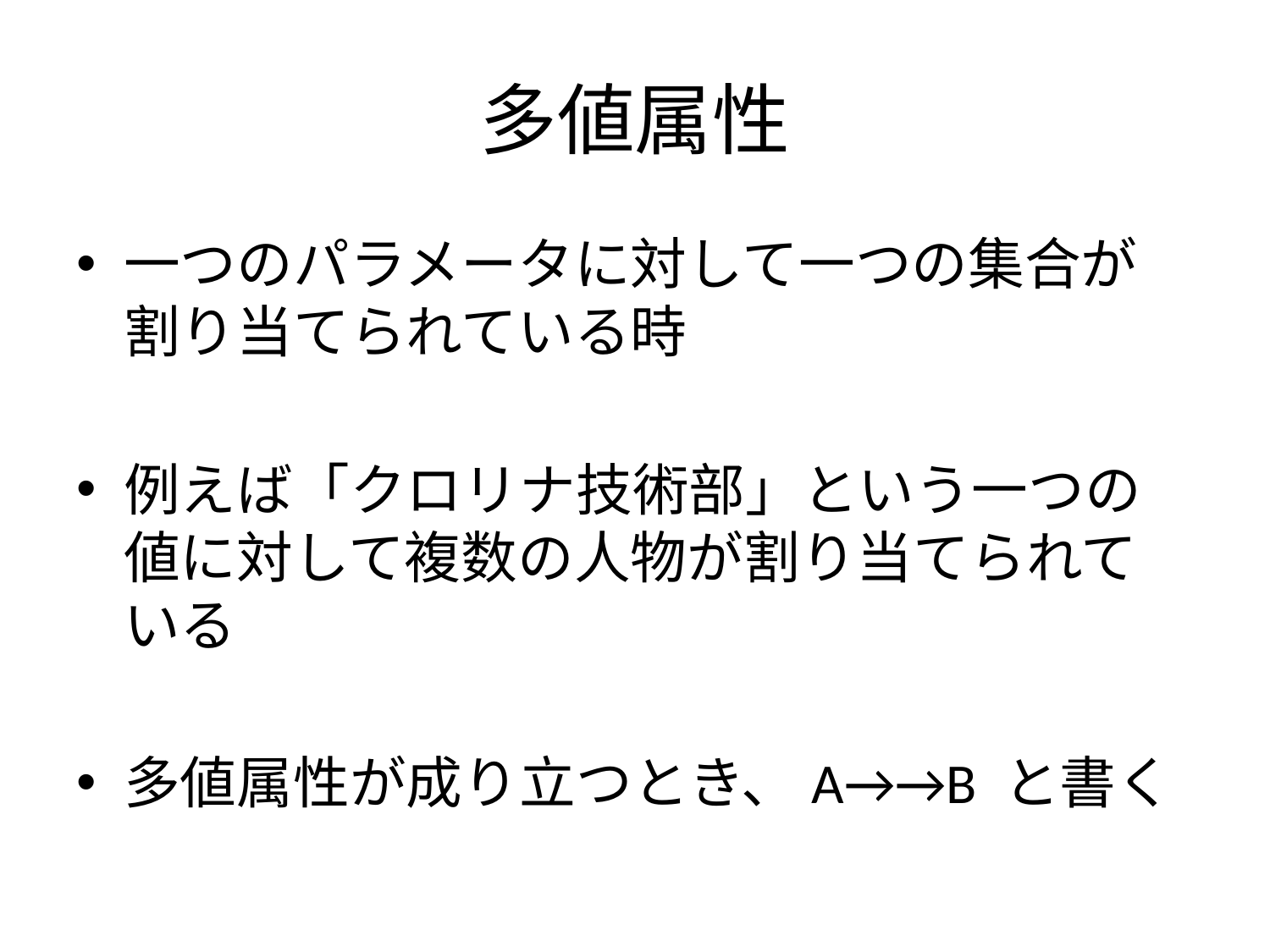

# 多値属性
一つのパラメータに対して一つの集合が割り当てられている時

例えば「クロリナ技術部」という一つの値に対して複数の人物が割り当てられている

多値属性が成り立つとき、A→→B と書く